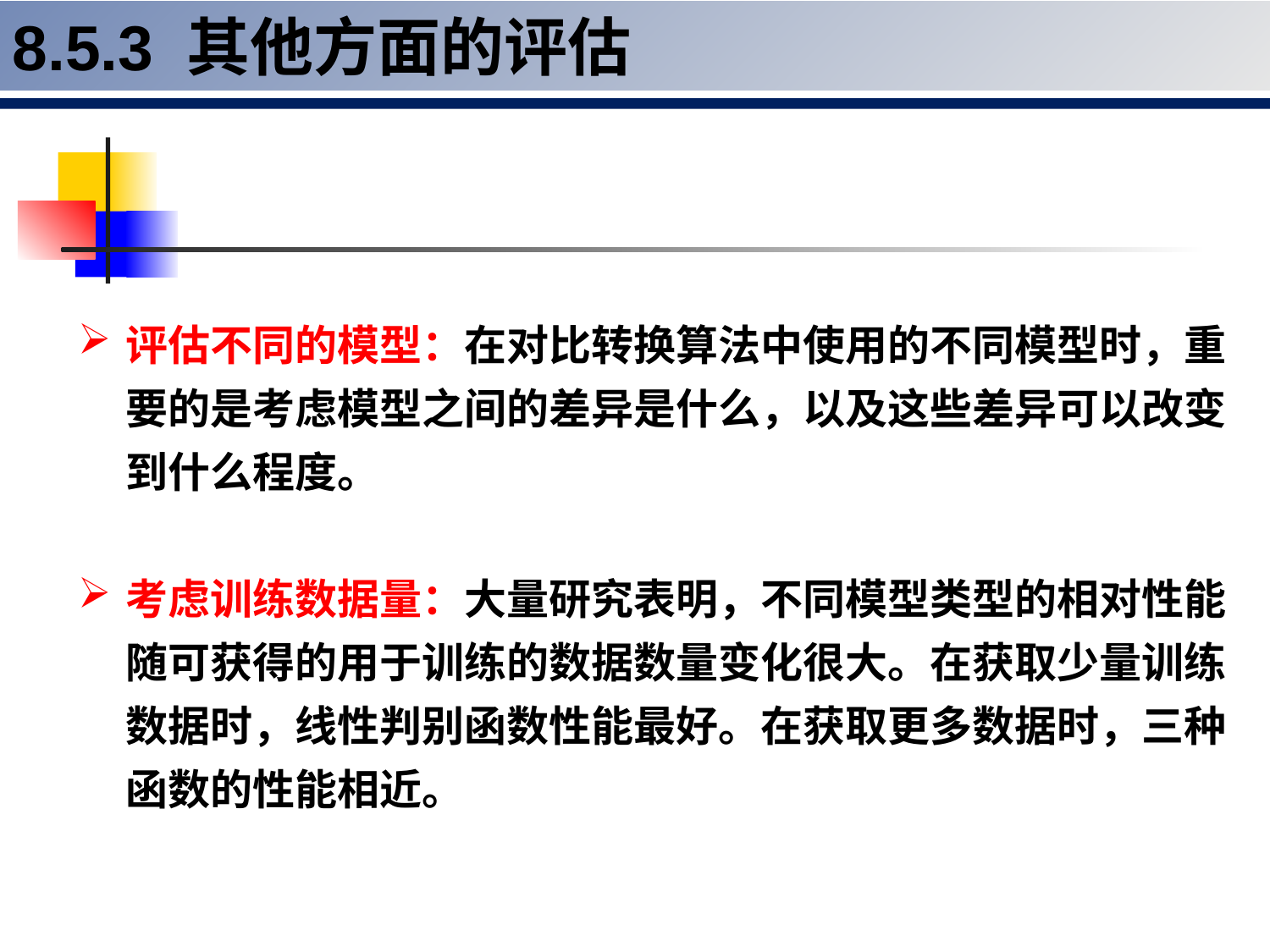

8.5.3 其他方面的评估

评估不同的模型：在对比转换算法中使用的不同模型时，重要的是考虑模型之间的差异是什么，以及这些差异可以改变到什么程度。

考虑训练数据量：大量研究表明，不同模型类型的相对性能随可获得的用于训练的数据数量变化很大。在获取少量训练数据时，线性判别函数性能最好。在获取更多数据时，三种函数的性能相近。